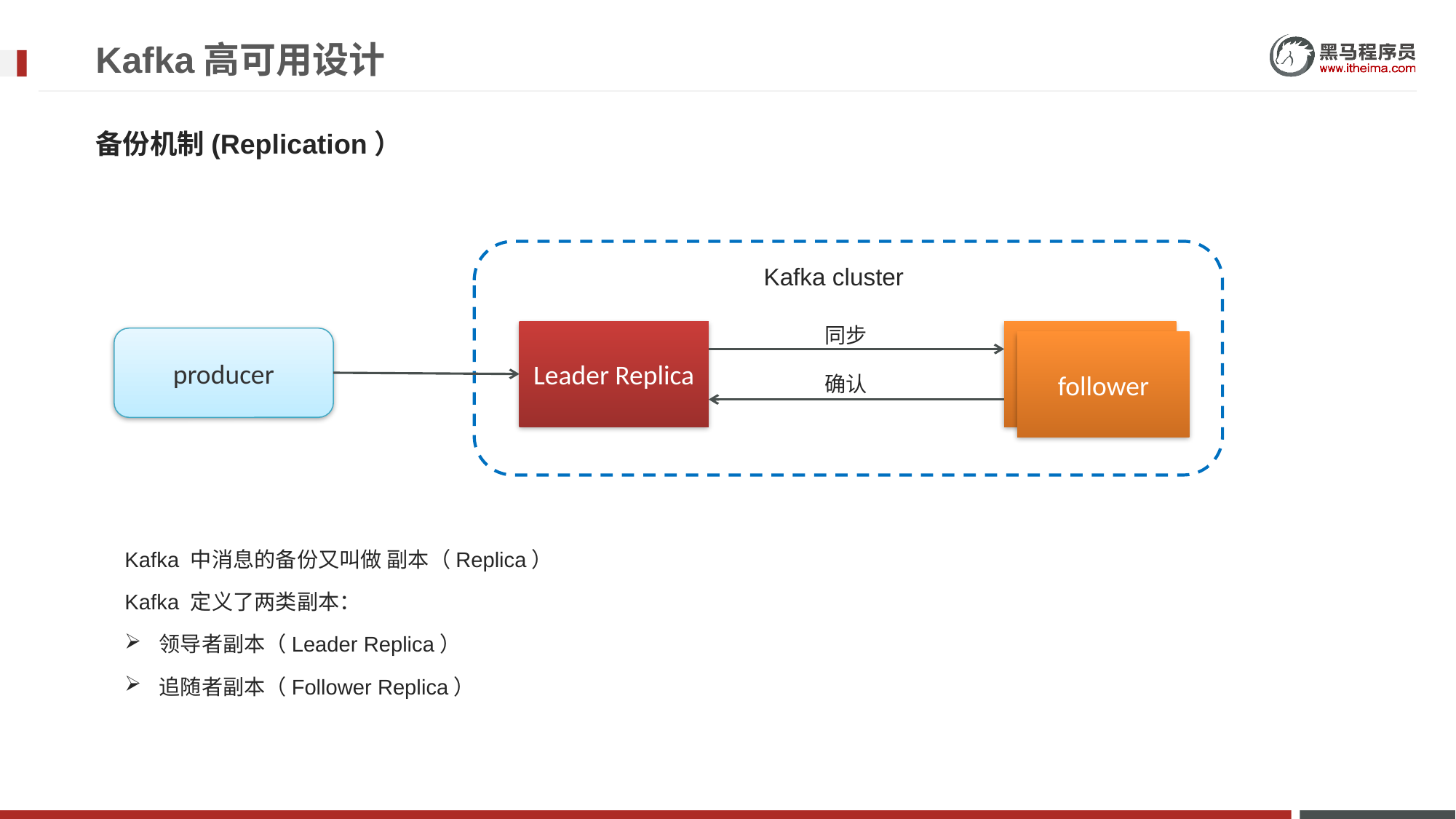

# Kafka高可用设计
备份机制(Replication）

Kafka cluster
同步
Leader Replica

producer
follower
确认
Kafka 中消息的备份又叫做 副本（Replica）
Kafka 定义了两类副本：
领导者副本（Leader Replica）
追随者副本（Follower Replica）